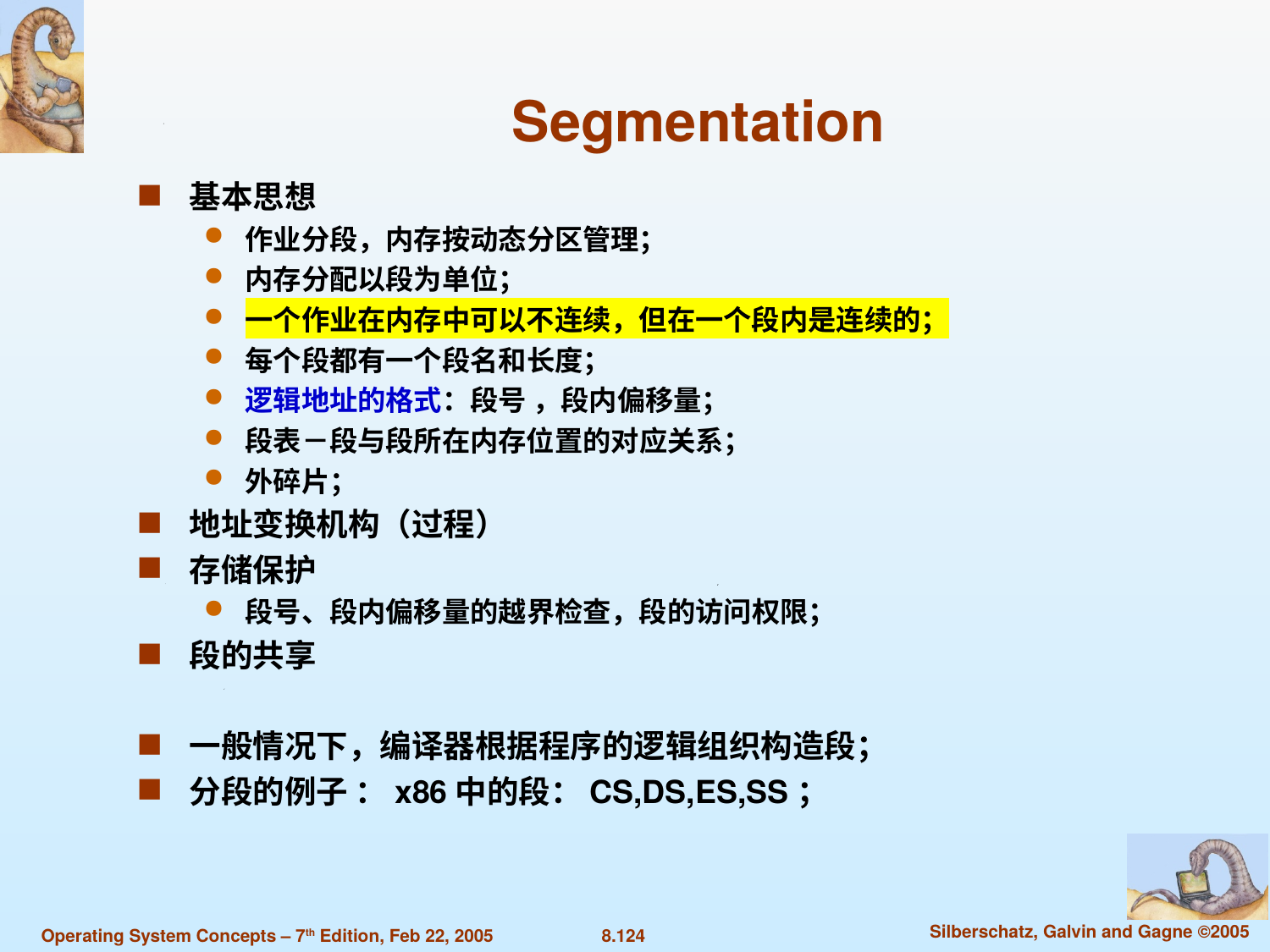

Segmentation
基本思想
作业分段，内存按动态分区管理；
内存分配以段为单位；
一个作业在内存中可以不连续，但在一个段内是连续的；
每个段都有一个段名和长度；
逻辑地址的格式：段号 ，段内偏移量；
段表－段与段所在内存位置的对应关系；
外碎片；
地址变换机构（过程）
存储保护
段号、段内偏移量的越界检查，段的访问权限；
段的共享

一般情况下，编译器根据程序的逻辑组织构造段；
分段的例子 ：x86中的段：CS,DS,ES,SS；